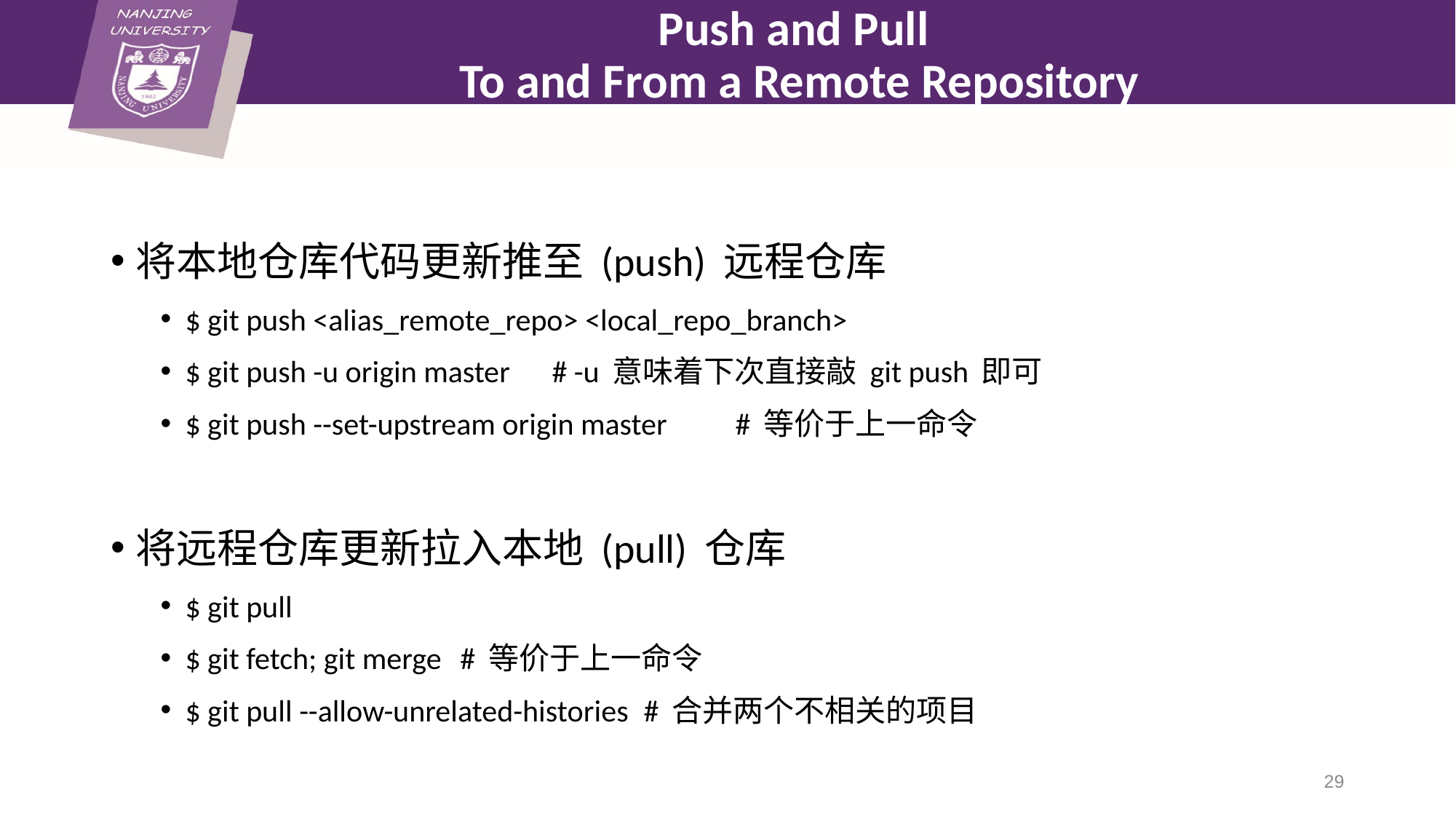

# Push and Pull To and From a Remote Repository
将本地仓库代码更新推至 (push) 远程仓库
$ git push <alias_remote_repo> <local_repo_branch>
$ git push -u origin master			# -u 意味着下次直接敲 git push 即可
$ git push --set-upstream origin master	# 等价于上一命令

将远程仓库更新拉入本地 (pull) 仓库
$ git pull
$ git fetch; git merge			# 等价于上一命令
$ git pull --allow-unrelated-histories 	# 合并两个不相关的项目

29